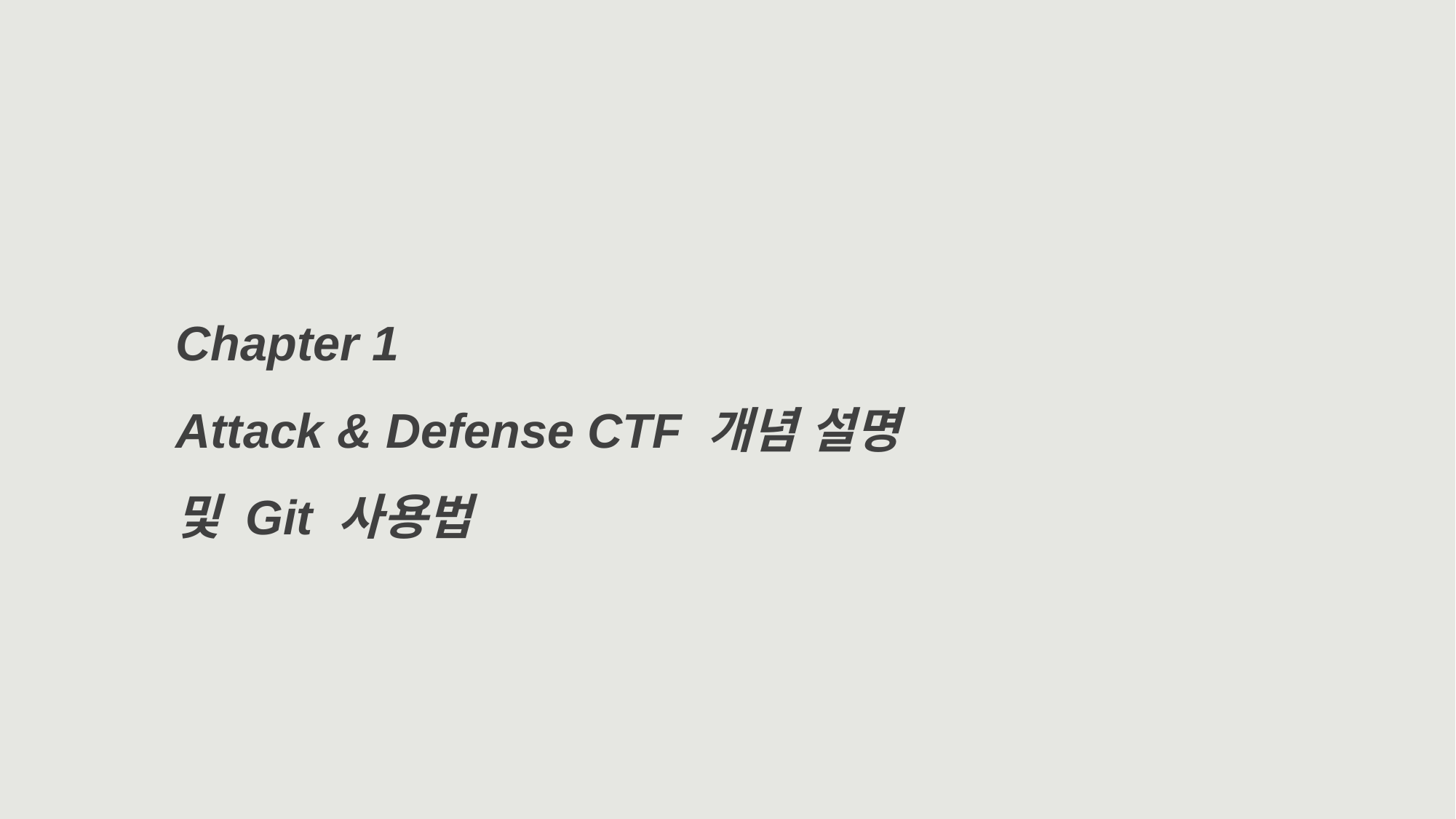

Chapter 1
Attack & Defense CTF 개념 설명
및 Git 사용법